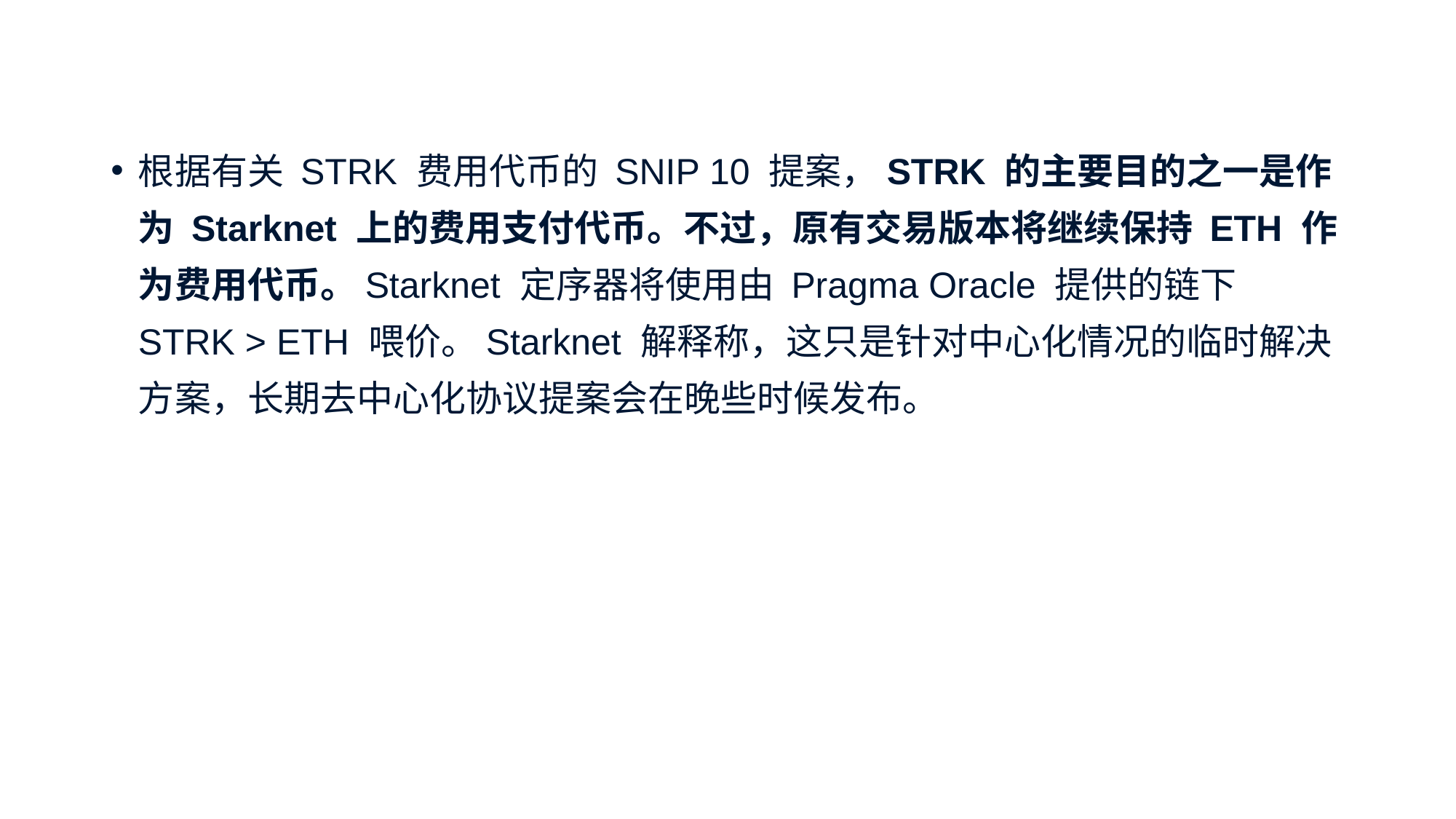

根据有关 STRK 费用代币的 SNIP 10 提案，STRK 的主要目的之一是作为 Starknet 上的费用支付代币。不过，原有交易版本将继续保持 ETH 作为费用代币。Starknet 定序器将使用由 Pragma Oracle 提供的链下 STRK > ETH 喂价。Starknet 解释称，这只是针对中心化情况的临时解决方案，长期去中心化协议提案会在晚些时候发布。